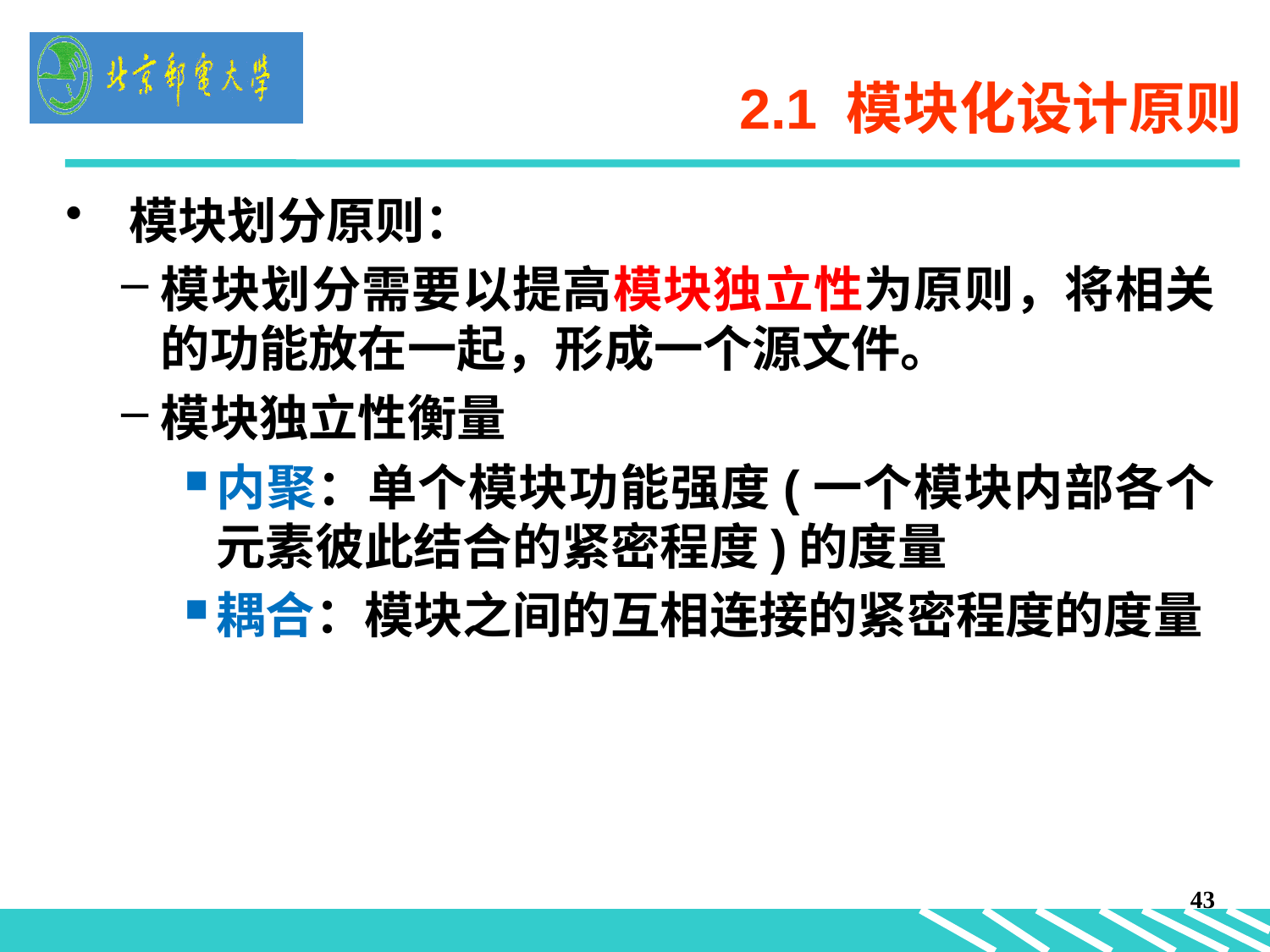

# 2.1 模块化设计原则
模块划分原则：
模块划分需要以提高模块独立性为原则，将相关的功能放在一起，形成一个源文件。
模块独立性衡量
内聚：单个模块功能强度(一个模块内部各个元素彼此结合的紧密程度)的度量
耦合：模块之间的互相连接的紧密程度的度量

43